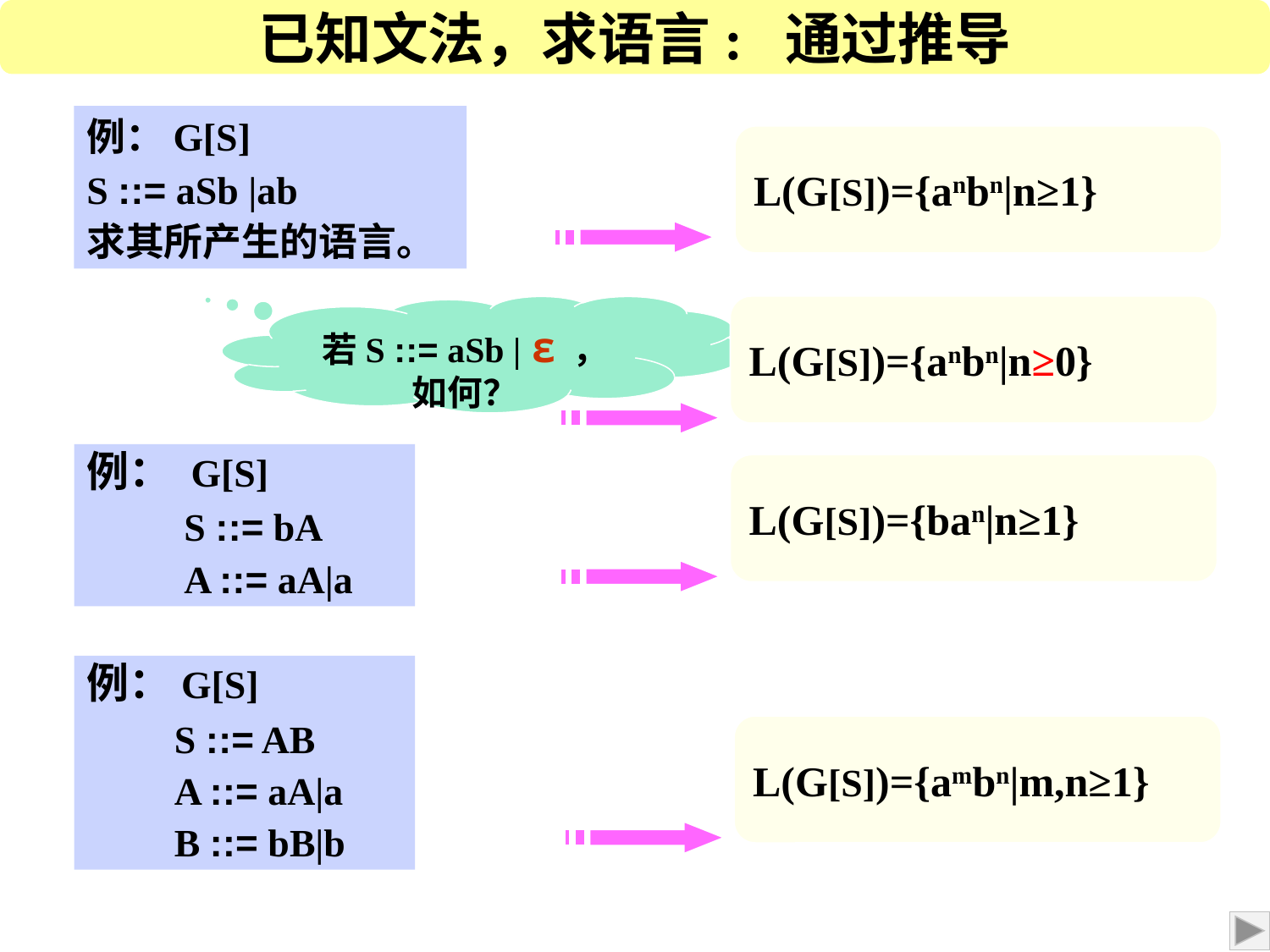

已知文法，求语言:  通过推导
例：G[S]
S ::= aSb |ab
求其所产生的语言。
L(G[S])={anbn|n≥1}

若S ::= aSb | ε ，如何？
L(G[S])={anbn|n≥0}

例： G[S]
          S ::= bA
          A ::= aA|a
L(G[S])={ban|n≥1}

例：G[S]
         S ::= AB
         A ::= aA|a
         B ::= bB|b
L(G[S])={ambn|m,n≥1}